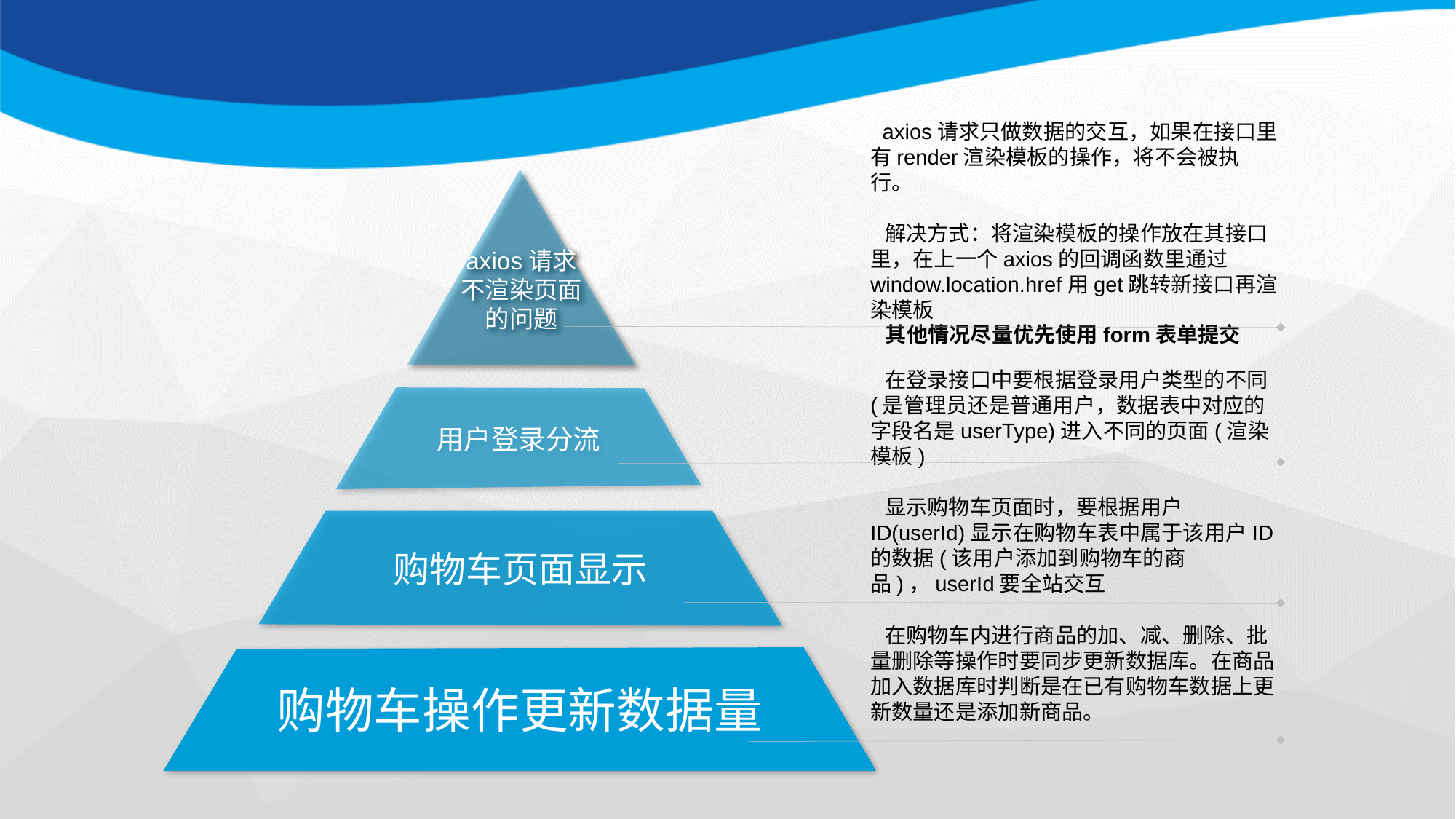

axios请求只做数据的交互，如果在接口里有render渲染模板的操作，将不会被执行。

  解决方式：将渲染模板的操作放在其接口里，在上一个axios的回调函数里通过window.location.href用get跳转新接口再渲染模板
  其他情况尽量优先使用form表单提交
axios请求
不渲染页面
的问题
  在登录接口中要根据登录用户类型的不同(是管理员还是普通用户，数据表中对应的字段名是userType)进入不同的页面(渲染模板)
用户登录分流
  显示购物车页面时，要根据用户ID(userId)显示在购物车表中属于该用户ID的数据(该用户添加到购物车的商品)，userId要全站交互
购物车页面显示
  在购物车内进行商品的加、减、删除、批量删除等操作时要同步更新数据库。在商品加入数据库时判断是在已有购物车数据上更新数量还是添加新商品。
购物车操作更新数据量